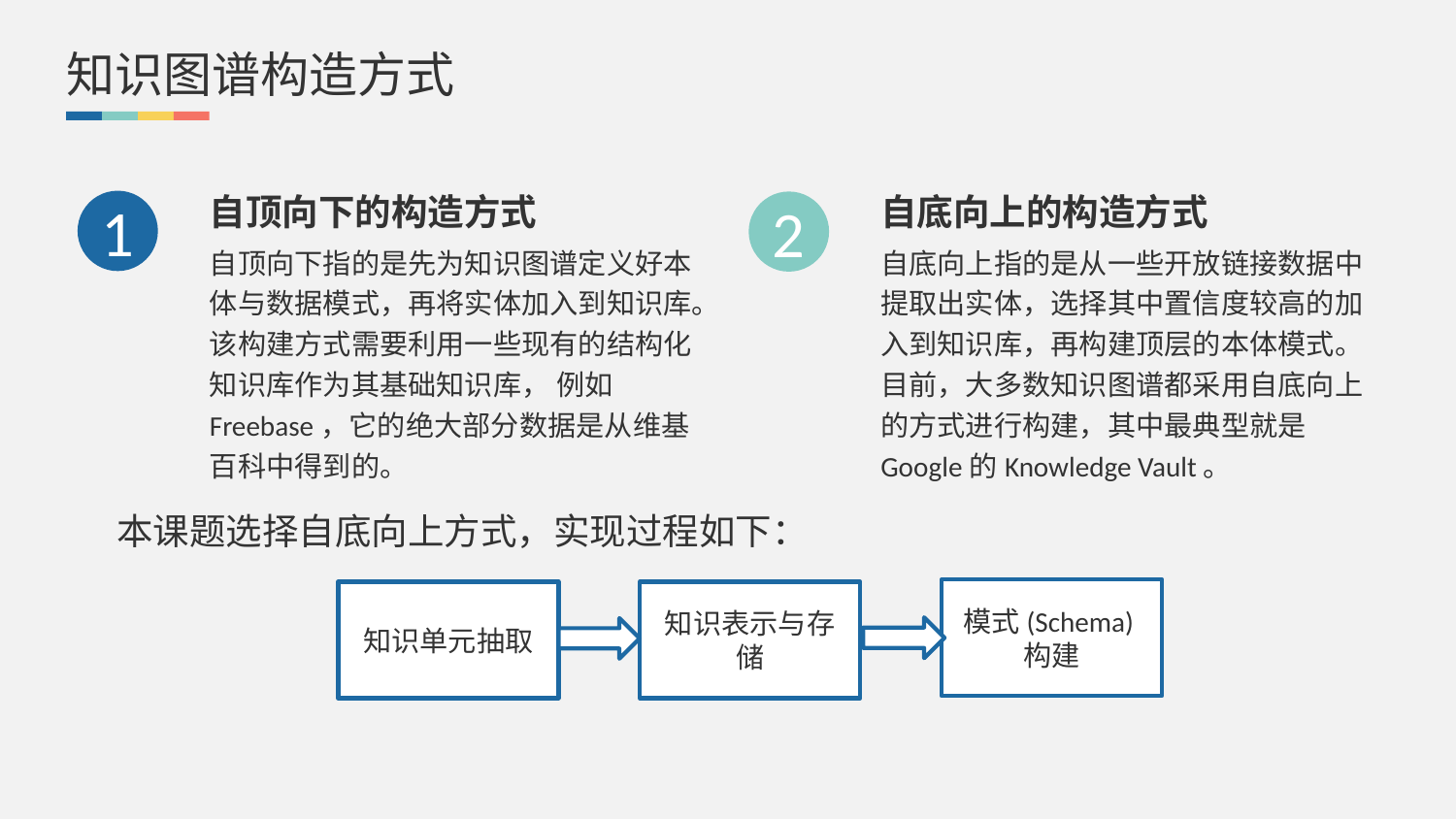

知识图谱构造方式

自顶向下的构造方式
自顶向下指的是先为知识图谱定义好本体与数据模式，再将实体加入到知识库。该构建方式需要利用一些现有的结构化知识库作为其基础知识库， 例如Freebase，它的绝大部分数据是从维基百科中得到的。
自底向上的构造方式
自底向上指的是从一些开放链接数据中提取出实体，选择其中置信度较高的加入到知识库，再构建顶层的本体模式。目前，大多数知识图谱都采用自底向上的方式进行构建，其中最典型就是Google的Knowledge Vault。
1
2

本课题选择自底向上方式，实现过程如下：
模式(Schema)构建
知识单元抽取
知识表示与存储